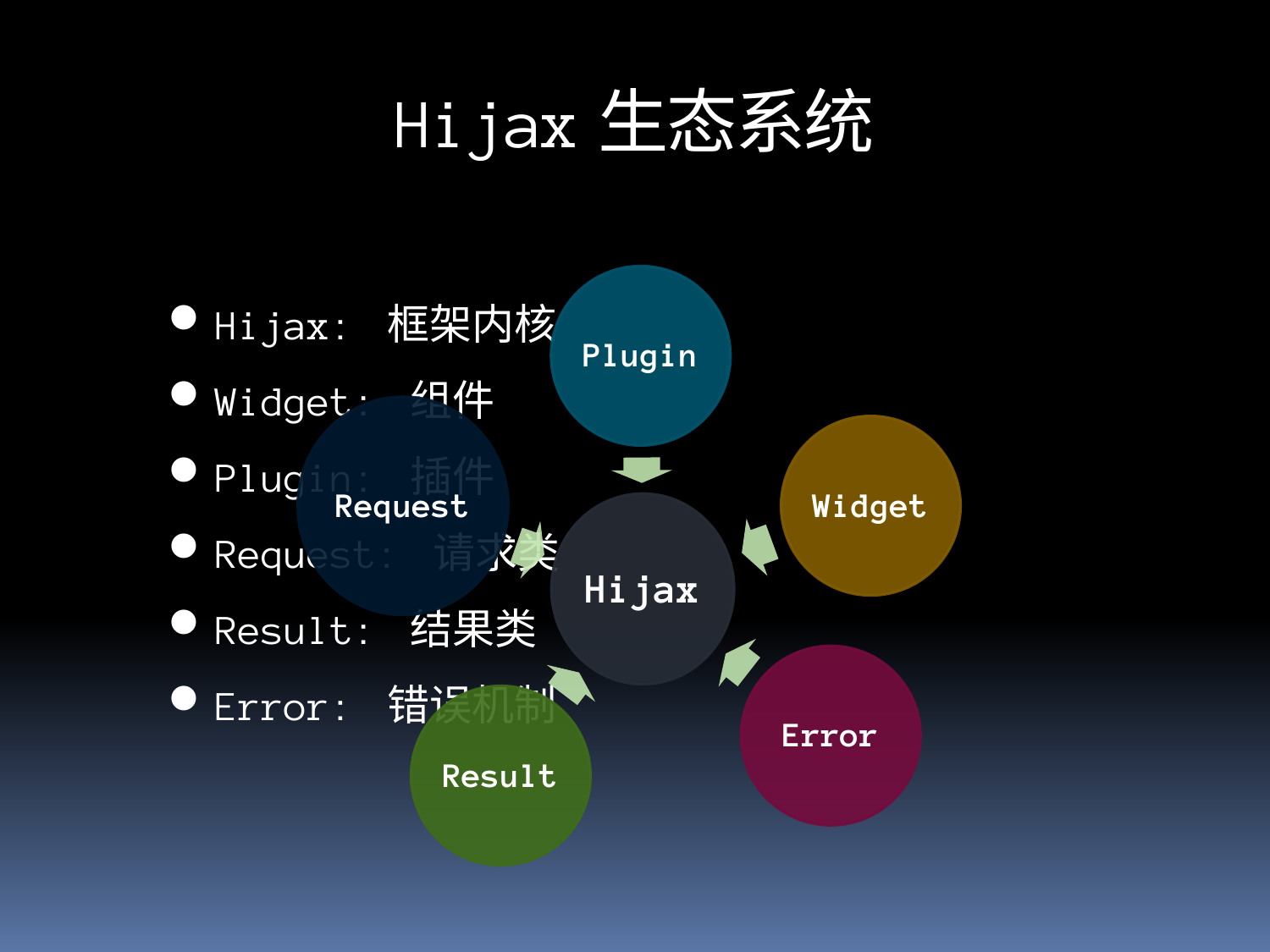

# Hijax生态系统
Hijax

Plugin

Widget

Error

Result

Request
Hijax: 框架内核
Widget: 组件
Plugin: 插件
Request: 请求类
Result: 结果类
Error: 错误机制